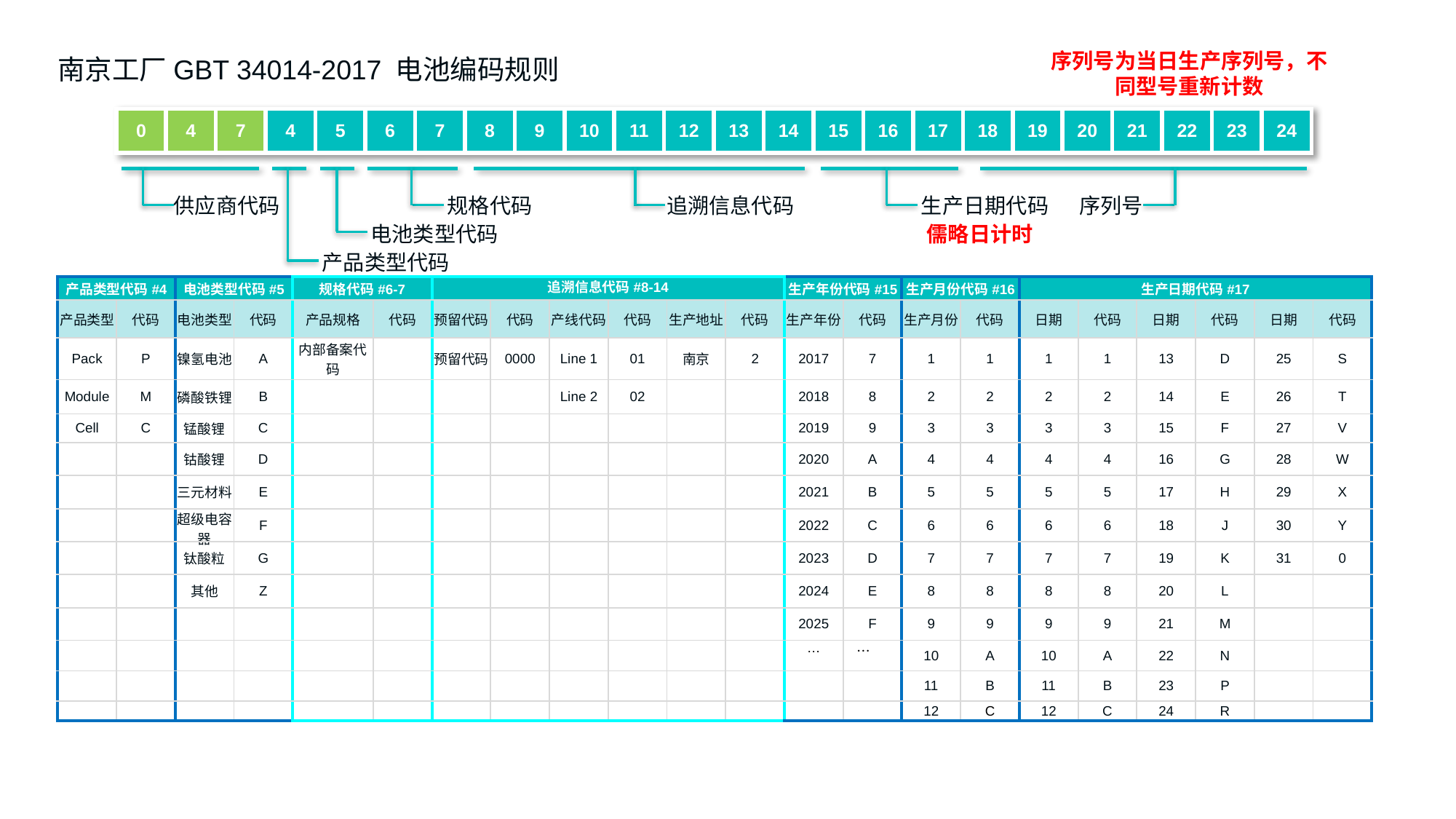

序列号为当日生产序列号，不同型号重新计数
南京工厂GBT 34014-2017 电池编码规则
| 0 | 4 | 7 | 4 | 5 | 6 | 7 | 8 | 9 | 10 | 11 | 12 | 13 | 14 | 15 | 16 | 17 | 18 | 19 | 20 | 21 | 22 | 23 | 24 |
| --- | --- | --- | --- | --- | --- | --- | --- | --- | --- | --- | --- | --- | --- | --- | --- | --- | --- | --- | --- | --- | --- | --- | --- |
供应商代码
规格代码
追溯信息代码
生产日期代码
序列号
电池类型代码
儒略日计时
产品类型代码
| 产品类型代码#4 |  | 电池类型代码#5 |  | 规格代码#6-7 |  | 追溯信息代码#8-14 |  |  |  |  |  | 生产年份代码#15 |  | 生产月份代码#16 |  | 生产日期代码#17 |  |  |  |  |  |
| --- | --- | --- | --- | --- | --- | --- | --- | --- | --- | --- | --- | --- | --- | --- | --- | --- | --- | --- | --- | --- | --- |
| 产品类型 | 代码 | 电池类型 | 代码 | 产品规格 | 代码 | 预留代码 | 代码 | 产线代码 | 代码 | 生产地址 | 代码 | 生产年份 | 代码 | 生产月份 | 代码 | 日期 | 代码 | 日期 | 代码 | 日期 | 代码 |
| Pack | P | 镍氢电池 | A | 内部备案代码 |  | 预留代码 | 0000 | Line 1 | 01 | 南京 | 2 | 2017 | 7 | 1 | 1 | 1 | 1 | 13 | D | 25 | S |
| Module | M | 磷酸铁锂 | B |  |  |  |  | Line 2 | 02 |  |  | 2018 | 8 | 2 | 2 | 2 | 2 | 14 | E | 26 | T |
| Cell | C | 锰酸锂 | C |  |  |  |  |  |  |  |  | 2019 | 9 | 3 | 3 | 3 | 3 | 15 | F | 27 | V |
|  |  | 钴酸锂 | D |  |  |  |  |  |  |  |  | 2020 | A | 4 | 4 | 4 | 4 | 16 | G | 28 | W |
|  |  | 三元材料 | E |  |  |  |  |  |  |  |  | 2021 | B | 5 | 5 | 5 | 5 | 17 | H | 29 | X |
|  |  | 超级电容器 | F |  |  |  |  |  |  |  |  | 2022 | C | 6 | 6 | 6 | 6 | 18 | J | 30 | Y |
|  |  | 钛酸粒 | G |  |  |  |  |  |  |  |  | 2023 | D | 7 | 7 | 7 | 7 | 19 | K | 31 | 0 |
|  |  | 其他 | Z |  |  |  |  |  |  |  |  | 2024 | E | 8 | 8 | 8 | 8 | 20 | L |  |  |
|  |  |  |  |  |  |  |  |  |  |  |  | 2025 | F | 9 | 9 | 9 | 9 | 21 | M |  |  |
|  |  |  |  |  |  |  |  |  |  |  |  | … | … | 10 | A | 10 | A | 22 | N |  |  |
|  |  |  |  |  |  |  |  |  |  |  |  |  |  | 11 | B | 11 | B | 23 | P |  |  |
|  |  |  |  |  |  |  |  |  |  |  |  |  |  | 12 | C | 12 | C | 24 | R |  |  |